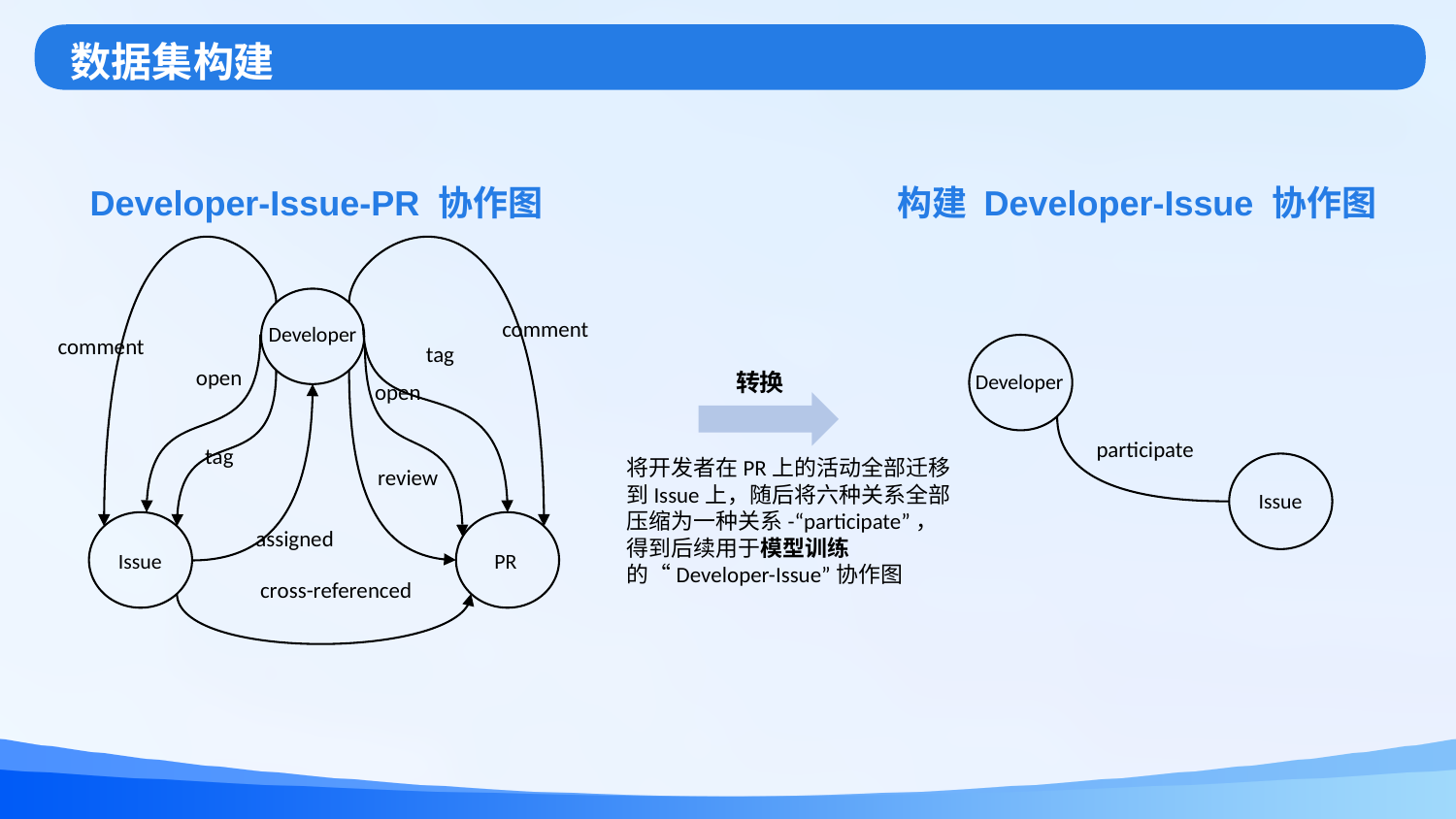

数据集构建

 Developer-Issue-PR 协作图
构建 Developer-Issue 协作图

comment
Developer
comment
tag

open
转换
Developer
open

participate
tag
将开发者在PR上的活动全部迁移到Issue上，随后将六种关系全部压缩为一种关系-“participate”，得到后续用于模型训练的“Developer-Issue”协作图

review
Issue

assigned
Issue
PR
cross-referenced